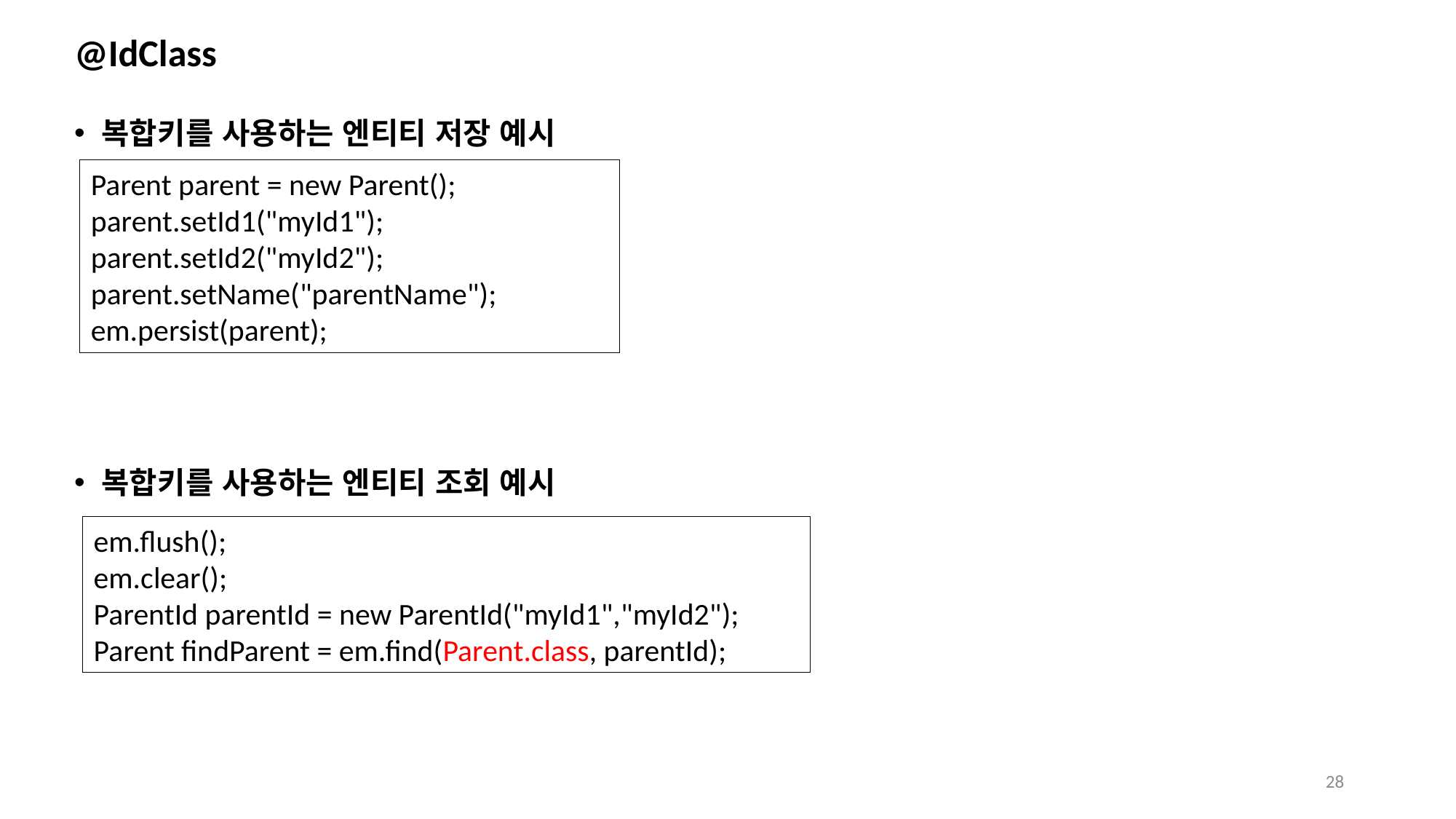

# @IdClass
복합키를 사용하는 엔티티 저장 예시

복합키를 사용하는 엔티티 조회 예시

Parent parent = new Parent();
parent.setId1("myId1");
parent.setId2("myId2");
parent.setName("parentName");
em.persist(parent);
em.flush();
em.clear();
ParentId parentId = new ParentId("myId1","myId2");
Parent findParent = em.find(Parent.class, parentId);
28